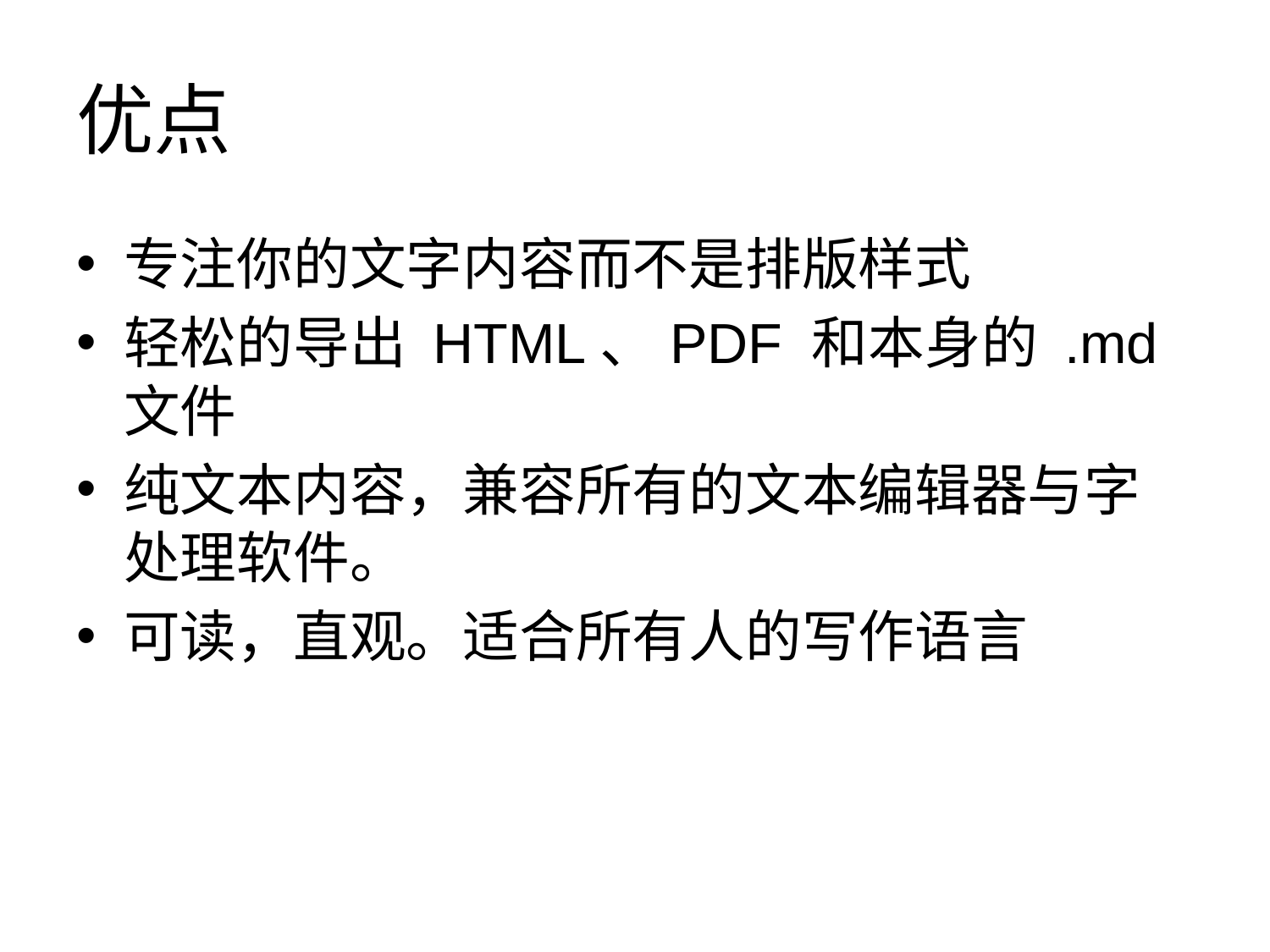

# 优点
专注你的文字内容而不是排版样式
轻松的导出 HTML、PDF 和本身的 .md 文件
纯文本内容，兼容所有的文本编辑器与字处理软件。
可读，直观。适合所有人的写作语言